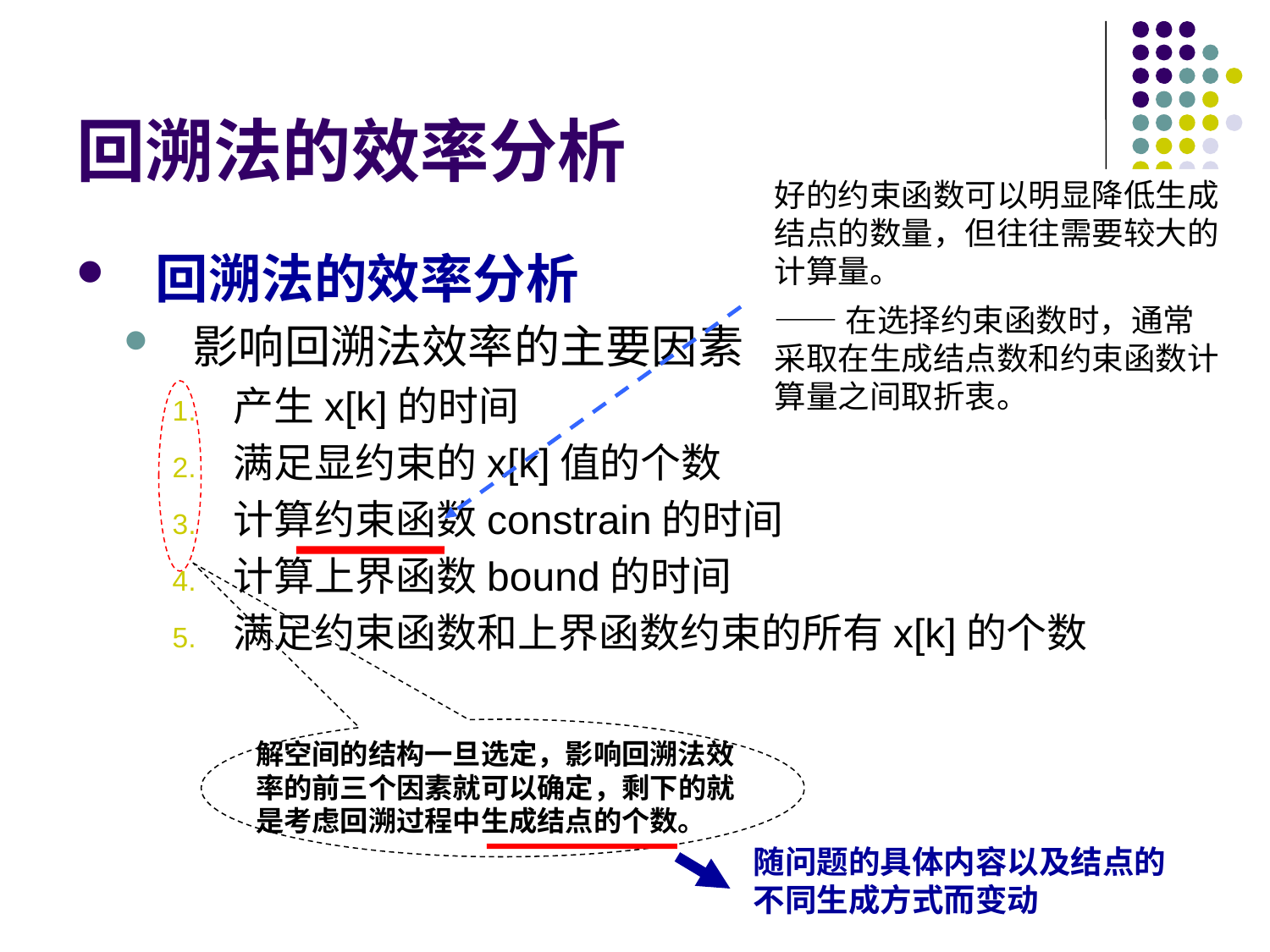

# 回溯法的效率分析
好的约束函数可以明显降低生成结点的数量，但往往需要较大的计算量。
——在选择约束函数时，通常采取在生成结点数和约束函数计算量之间取折衷。

回溯法的效率分析
影响回溯法效率的主要因素
产生x[k]的时间
满足显约束的x[k]值的个数
计算约束函数constrain的时间
计算上界函数bound的时间
满足约束函数和上界函数约束的所有x[k]的个数

解空间的结构一旦选定，影响回溯法效率的前三个因素就可以确定，剩下的就是考虑回溯过程中生成结点的个数。
随问题的具体内容以及结点的不同生成方式而变动